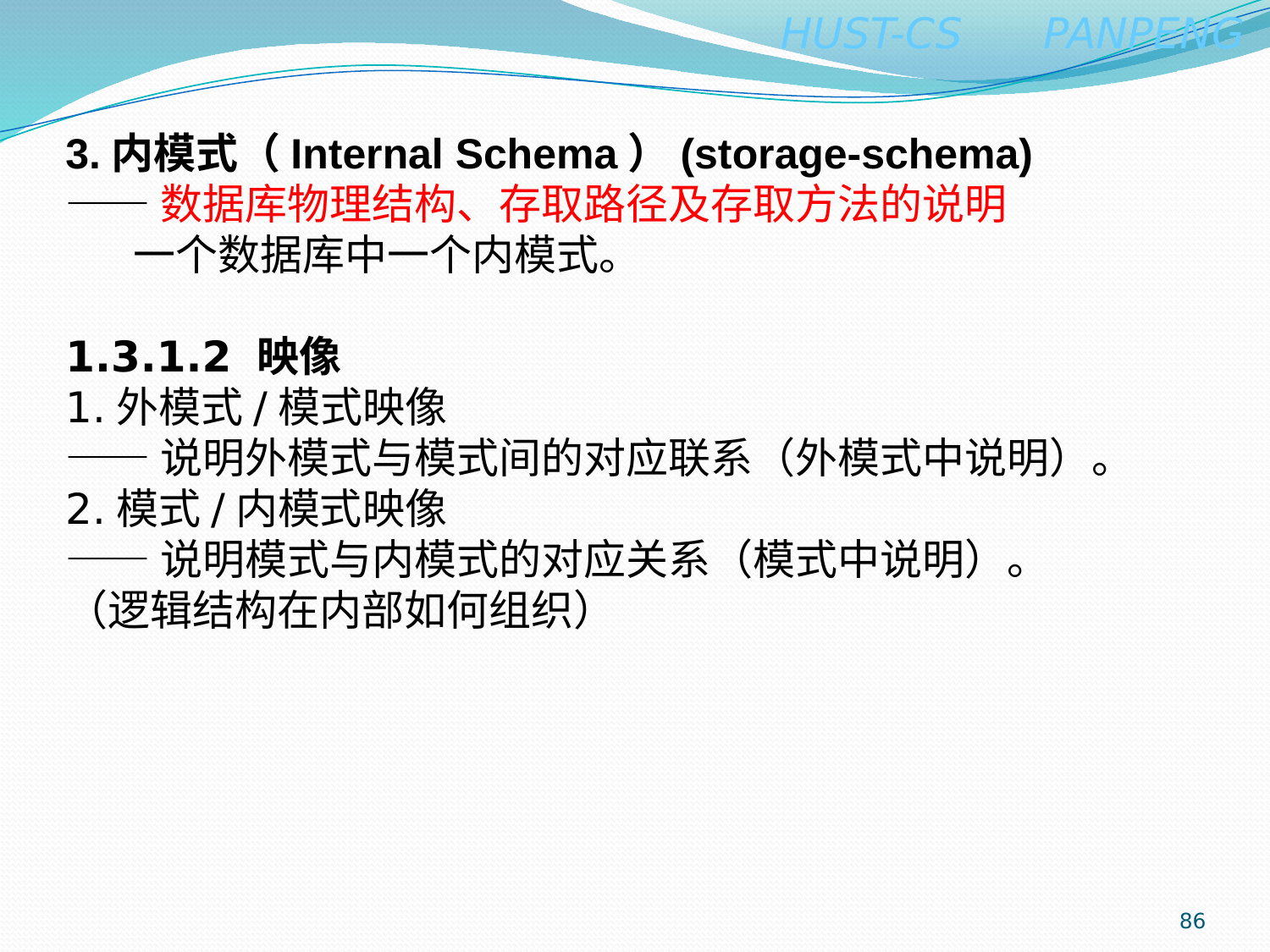

3.内模式（Internal Schema）(storage-schema)
——数据库物理结构、存取路径及存取方法的说明
      一个数据库中一个内模式。

1.3.1.2 映像
1.外模式/模式映像
——说明外模式与模式间的对应联系（外模式中说明）。
2.模式/内模式映像
——说明模式与内模式的对应关系（模式中说明）。
（逻辑结构在内部如何组织）

86